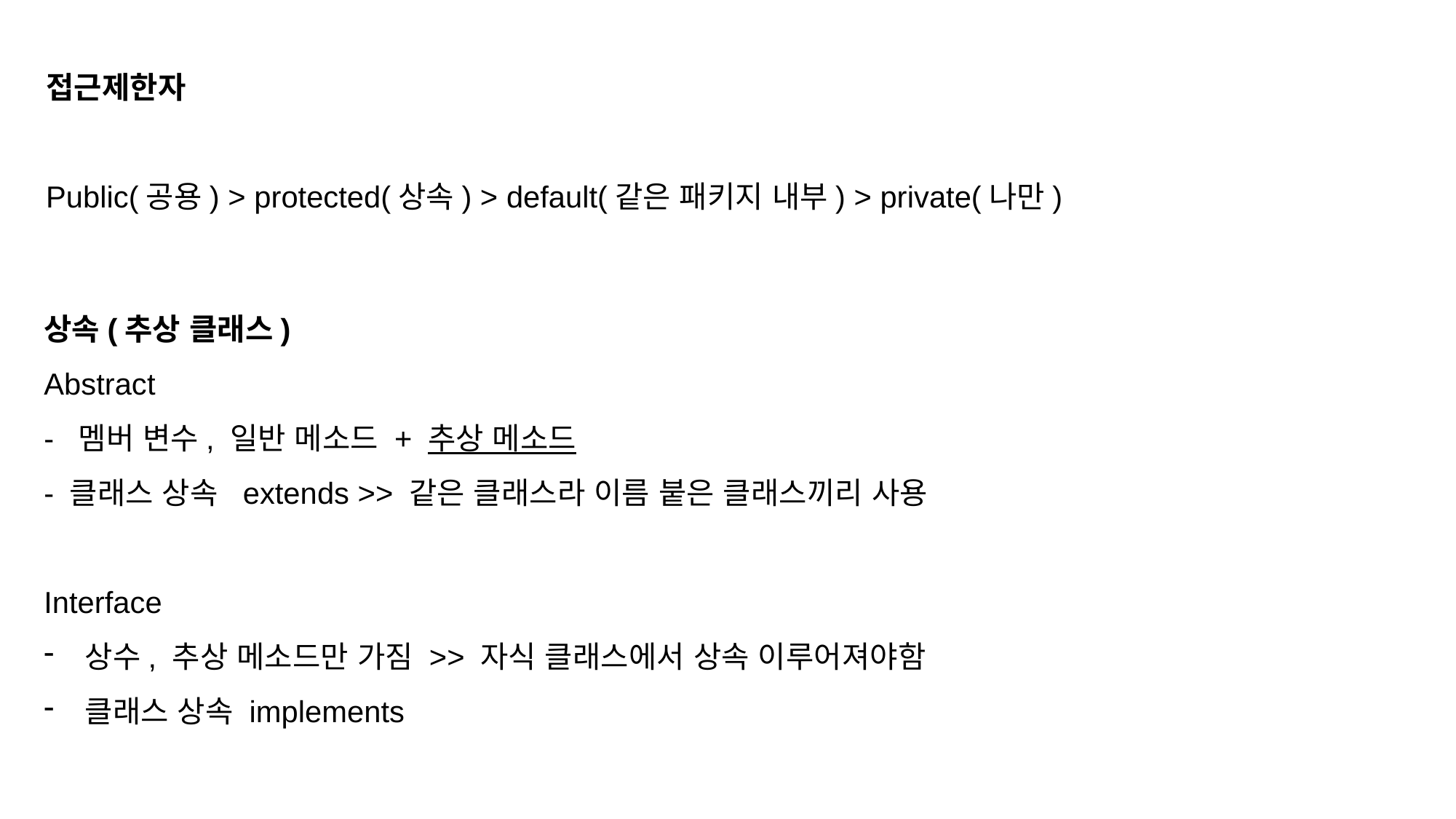

접근제한자

Public(공용) > protected(상속) > default(같은 패키지 내부) > private(나만)
상속(추상 클래스)
Abstract
-  멤버 변수, 일반 메소드 + 추상 메소드
- 클래스 상속  extends >> 같은 클래스라 이름 붙은 클래스끼리 사용

Interface
상수, 추상 메소드만 가짐 >> 자식 클래스에서 상속 이루어져야함
클래스 상속 implements